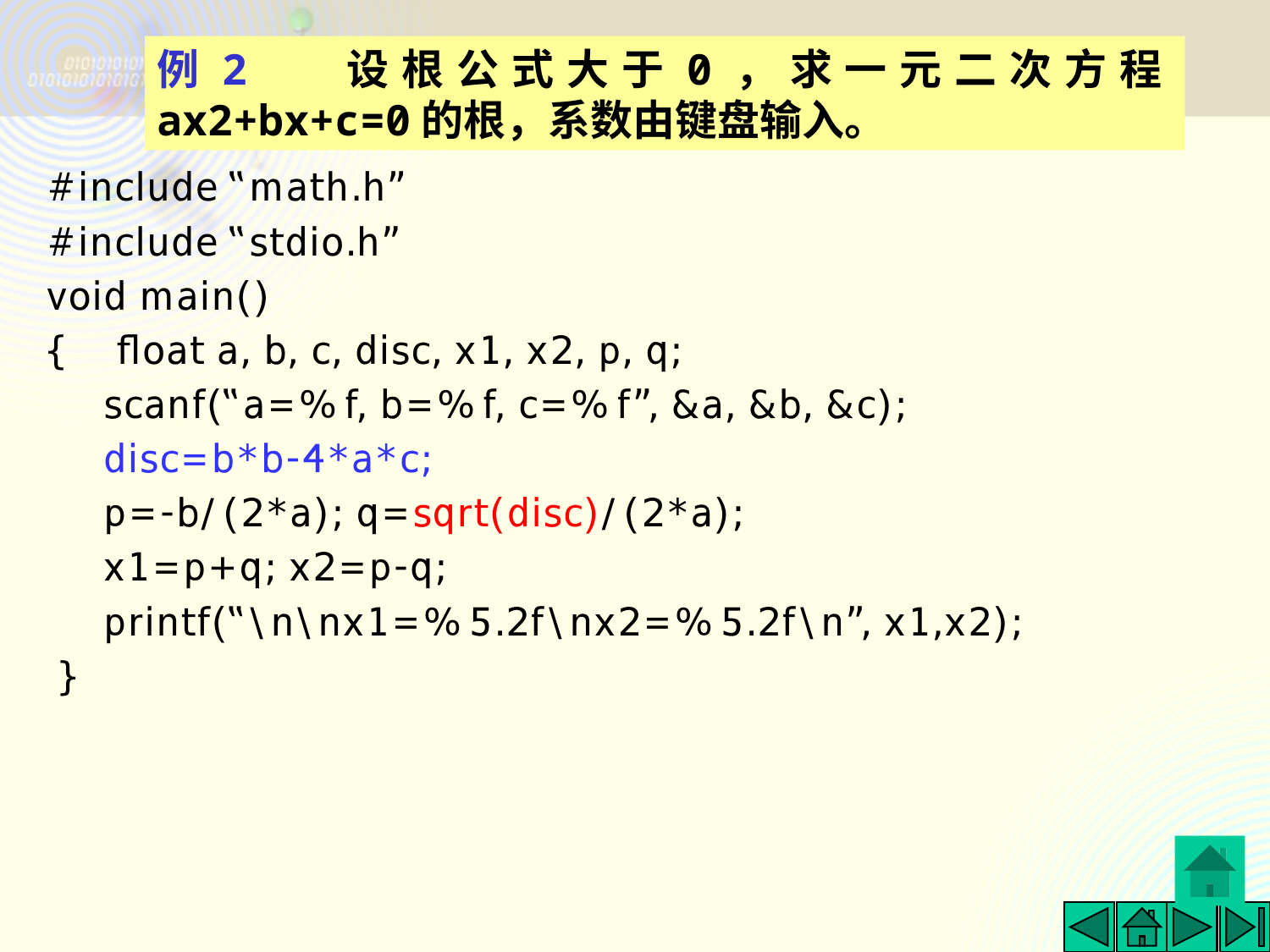

例2  设根公式大于0，求一元二次方程ax2+bx+c=0的根，系数由键盘输入。

#include “math.h”
#include “stdio.h”
void main()
{    float a, b, c, disc, x1, x2, p, q;
     scanf(“a=%f, b=%f, c=%f”, &a, &b, &c);
     disc=b*b-4*a*c;
     p=-b/(2*a); q=sqrt(disc)/(2*a);
     x1=p+q; x2=p-q;
     printf(“\n\nx1=%5.2f\nx2=%5.2f\n”, x1,x2);
 }